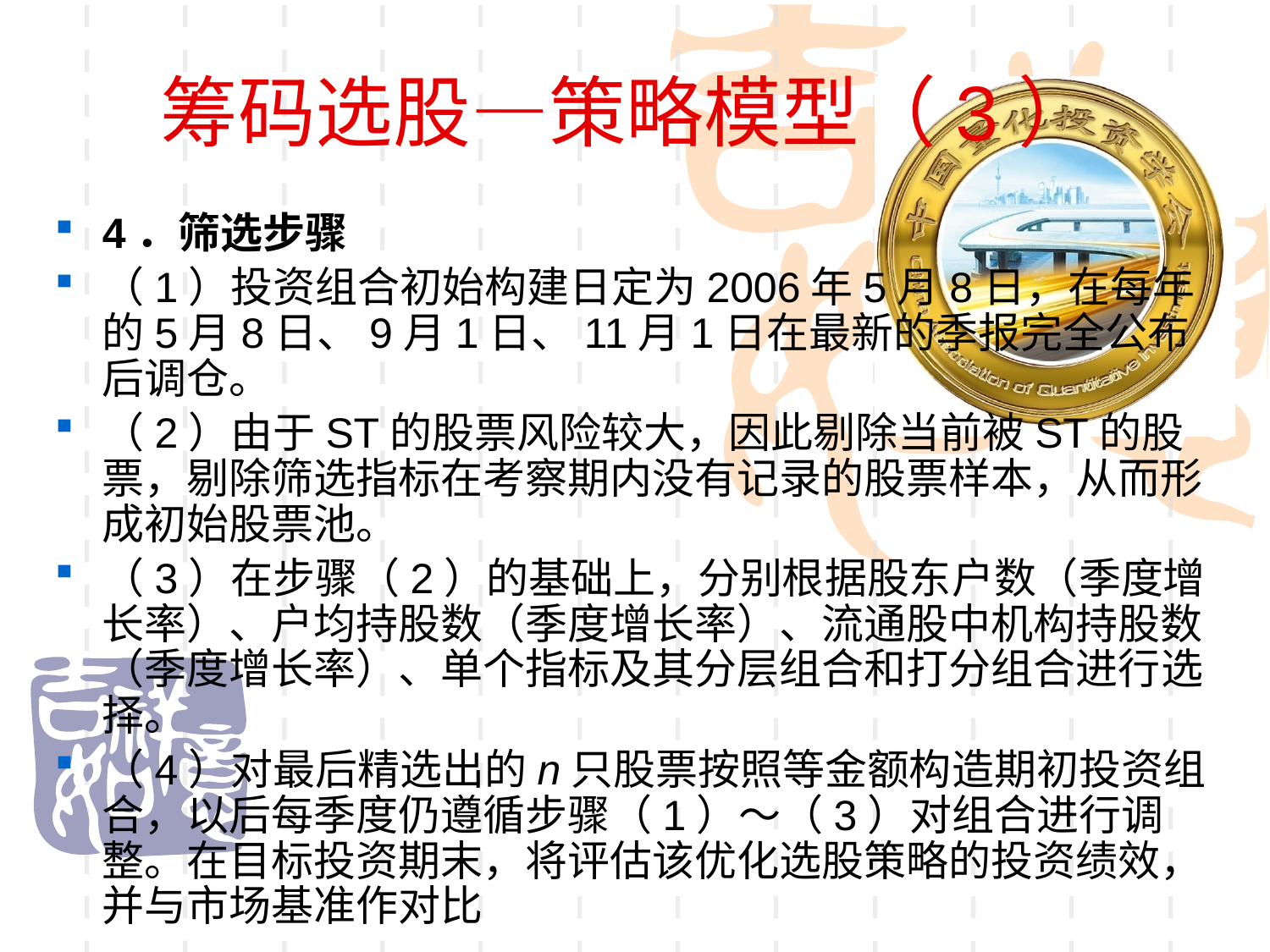

筹码选股—策略模型（3）

4．筛选步骤
（1）投资组合初始构建日定为2006年5月8日，在每年的5月8日、9月1日、11月1日在最新的季报完全公布后调仓。
（2）由于ST的股票风险较大，因此剔除当前被ST的股票，剔除筛选指标在考察期内没有记录的股票样本，从而形成初始股票池。
（3）在步骤（2）的基础上，分别根据股东户数（季度增长率）、户均持股数（季度增长率）、流通股中机构持股数（季度增长率）、单个指标及其分层组合和打分组合进行选择。
（4）对最后精选出的n只股票按照等金额构造期初投资组合，以后每季度仍遵循步骤（1）～（3）对组合进行调整。在目标投资期末，将评估该优化选股策略的投资绩效，并与市场基准作对比